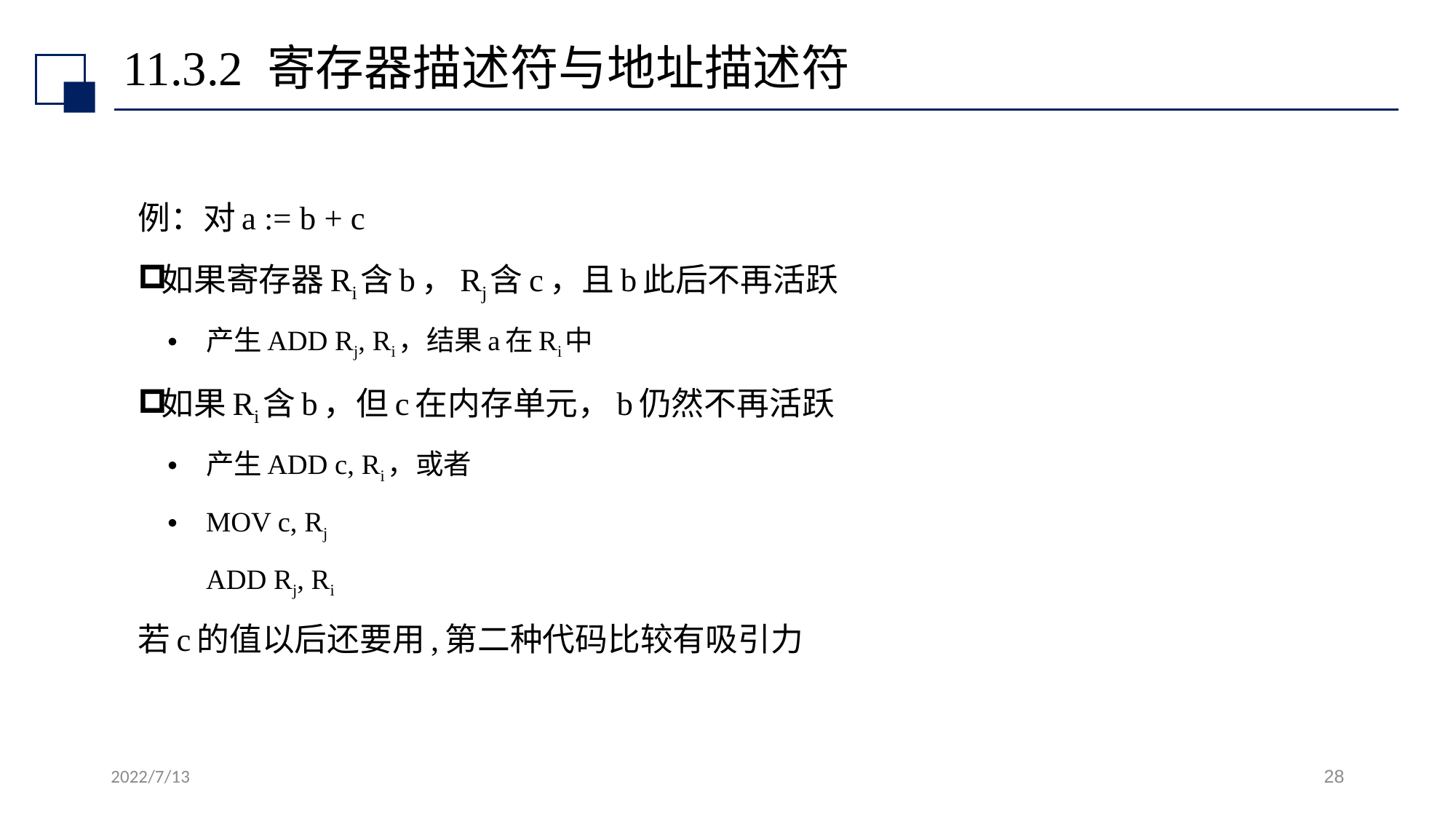

# 11.3.2 寄存器描述符与地址描述符
例：对a := b + c
如果寄存器Ri含b，Rj含c，且b此后不再活跃
产生ADD Rj, Ri，结果a在Ri中
如果Ri含b，但c在内存单元，b仍然不再活跃
产生ADD c, Ri，或者
MOV c, Rj
	ADD Rj, Ri
若c的值以后还要用,第二种代码比较有吸引力
2022/7/13
28